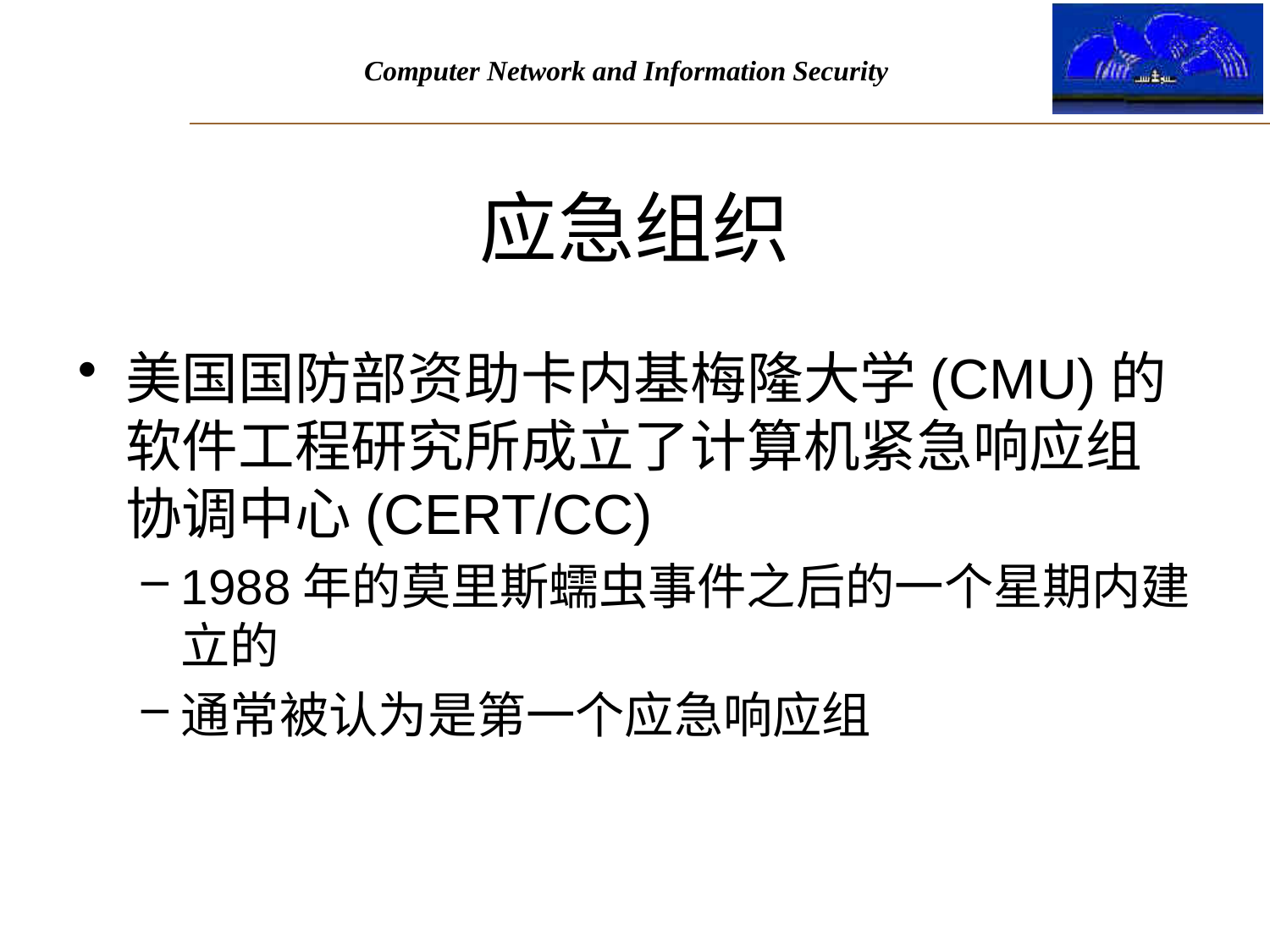

# 应急组织
美国国防部资助卡内基梅隆大学(CMU)的软件工程研究所成立了计算机紧急响应组协调中心(CERT/CC)
1988年的莫里斯蠕虫事件之后的一个星期内建立的
通常被认为是第一个应急响应组